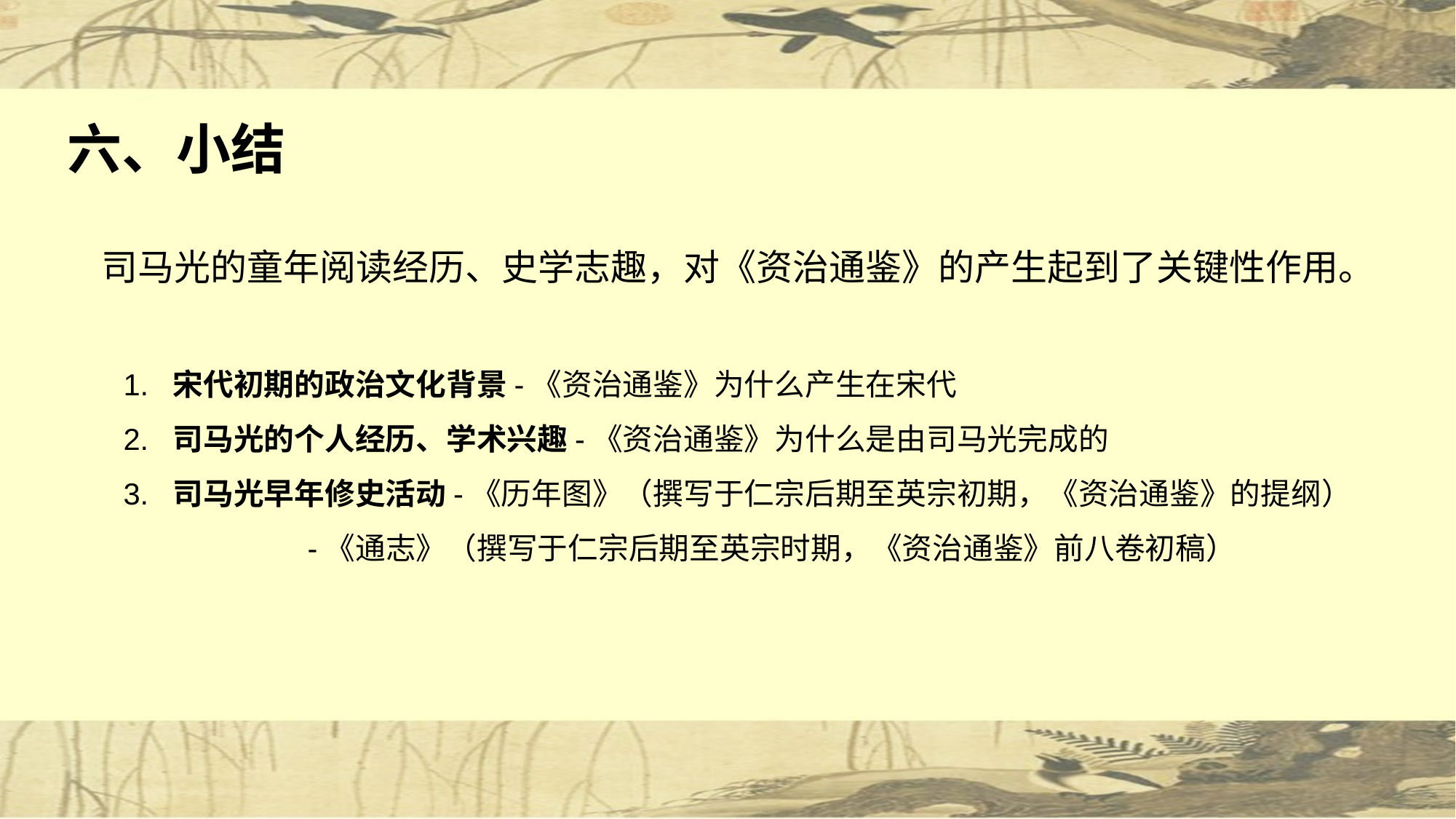

# 六、小结
司马光的童年阅读经历、史学志趣，对《资治通鉴》的产生起到了关键性作用。

1.  宋代初期的政治文化背景-《资治通鉴》为什么产生在宋代
2.  司马光的个人经历、学术兴趣-《资治通鉴》为什么是由司马光完成的
3.  司马光早年修史活动-《历年图》（撰写于仁宗后期至英宗初期，《资治通鉴》的提纲）
                      -《通志》（撰写于仁宗后期至英宗时期，《资治通鉴》前八卷初稿）